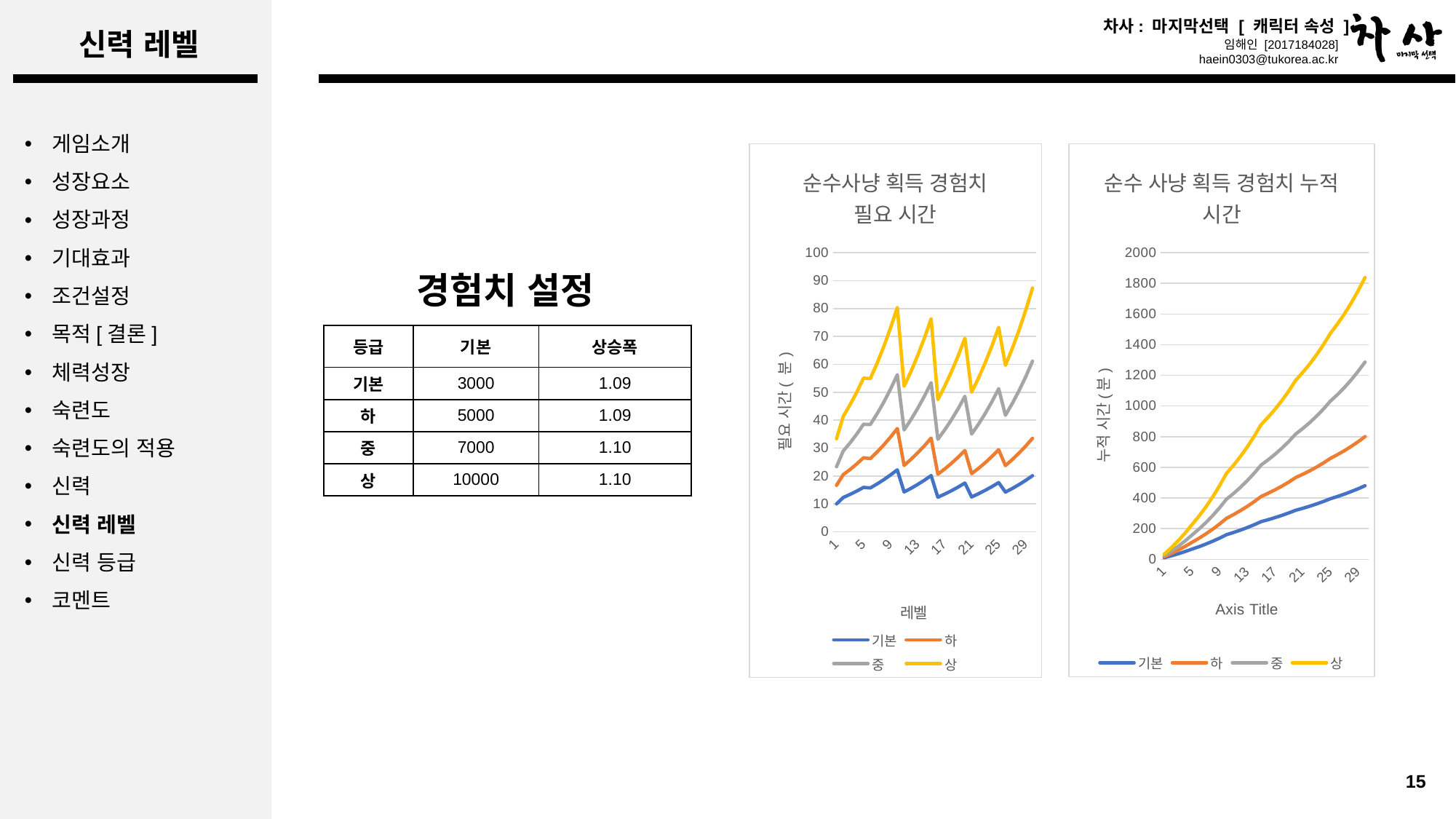

# 신력 레벨
게임소개
성장요소
성장과정
기대효과
조건설정
목적[결론]
체력성장
숙련도
숙련도의 적용
신력
신력 레벨
신력 등급
코멘트

### Chart: 순수사냥 획득 경험치 필요 시간

| Category |  |  |  |  |
|---|---|---|---|---|

### Chart: 순수 사냥 획득 경험치 누적 시간

| Category |  |  |  |  |
|---|---|---|---|---|
경험치 설정
| 등급 | 기본 | 상승폭 |
| --- | --- | --- |
| 기본 | 3000 | 1.09 |
| 하 | 5000 | 1.09 |
| 중 | 7000 | 1.10 |
| 상 | 10000 | 1.10 |
15